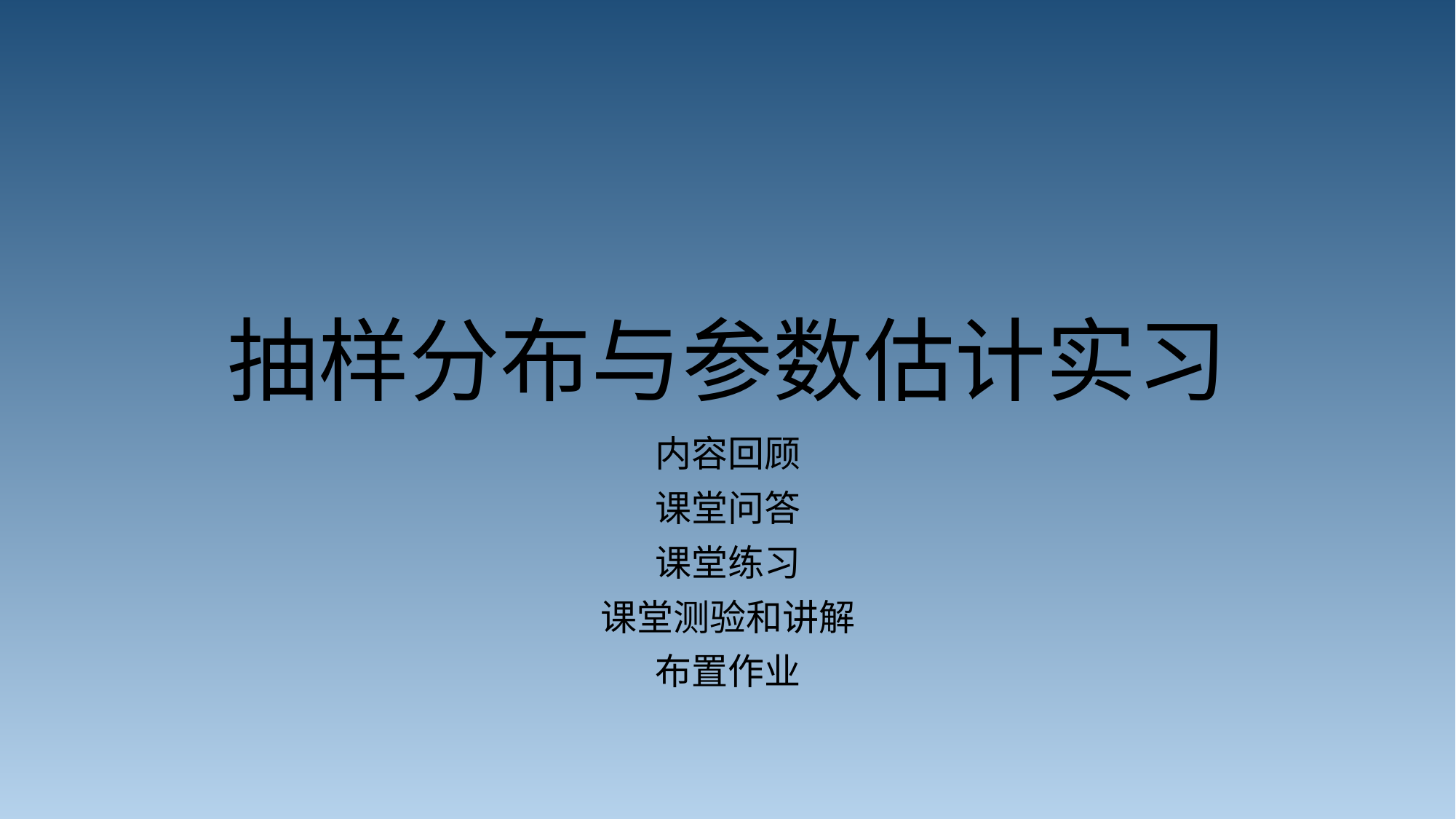

# 抽样分布与参数估计实习
内容回顾
课堂问答
课堂练习
课堂测验和讲解
布置作业